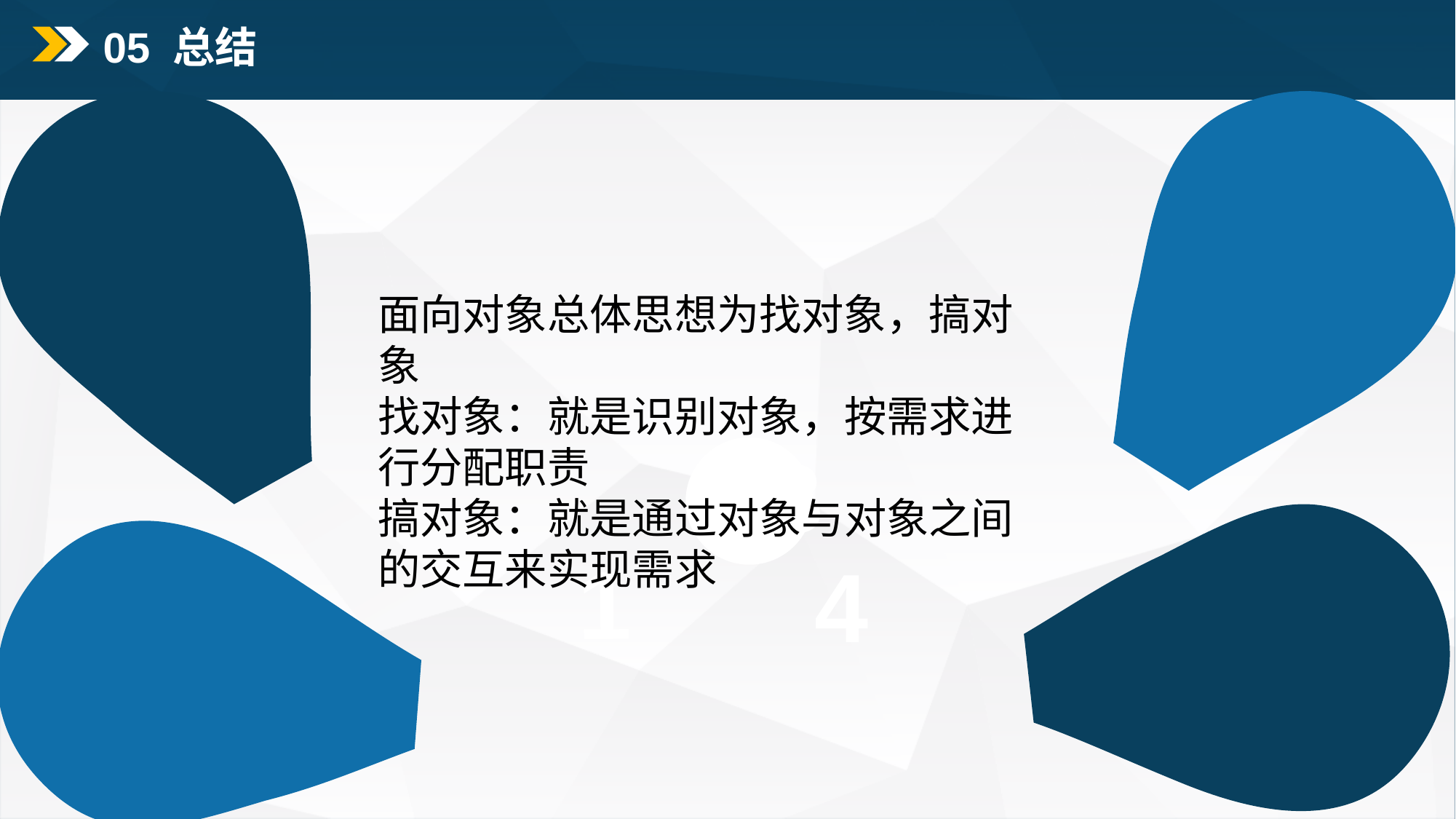

05 总结

面向对象总体思想为找对象，搞对象
找对象：就是识别对象，按需求进行分配职责
搞对象：就是通过对象与对象之间的交互来实现需求

3

1
4